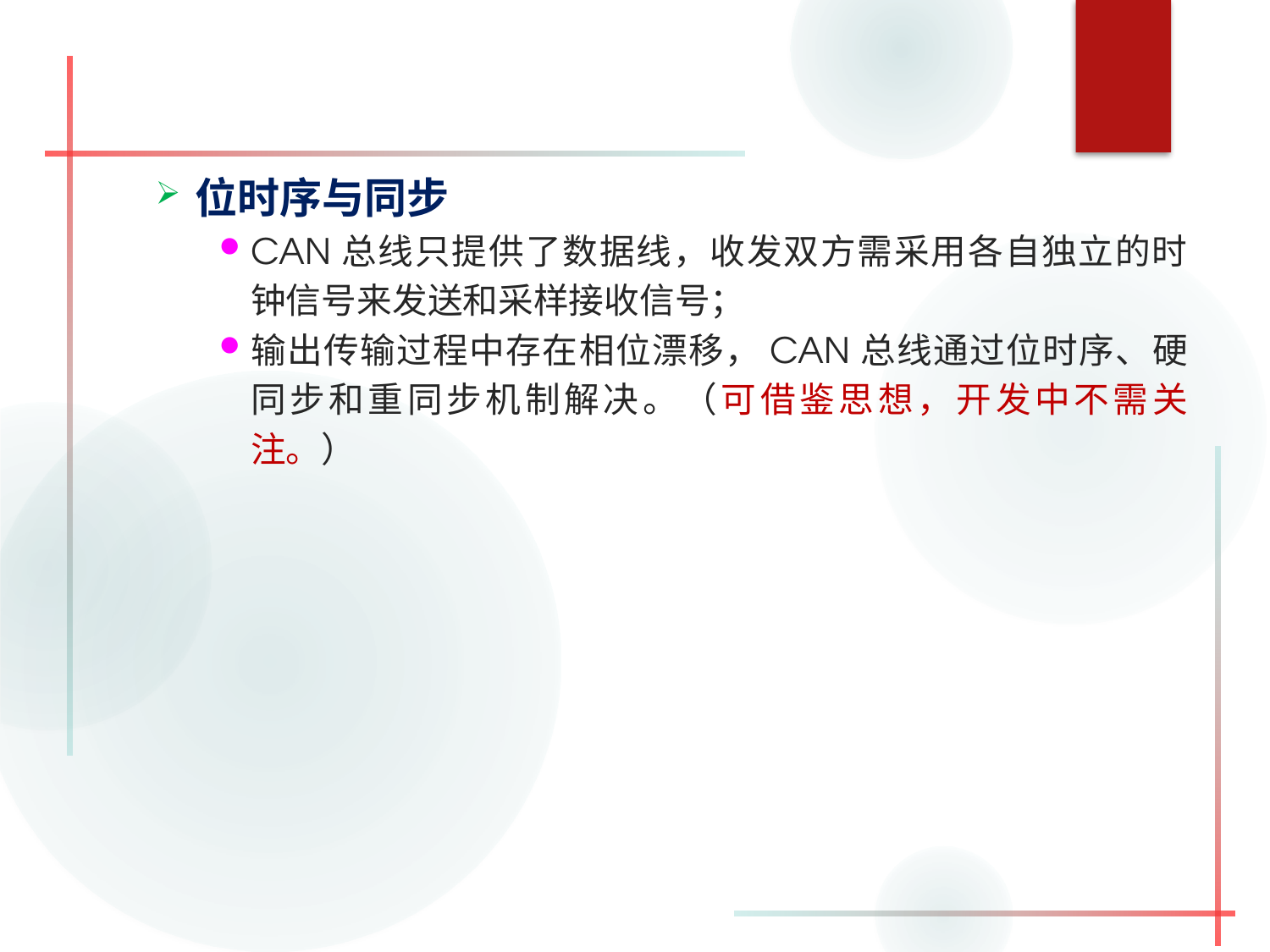

47
#
位时序与同步
CAN总线只提供了数据线，收发双方需采用各自独立的时钟信号来发送和采样接收信号；
输出传输过程中存在相位漂移，CAN总线通过位时序、硬同步和重同步机制解决。（可借鉴思想，开发中不需关注。）